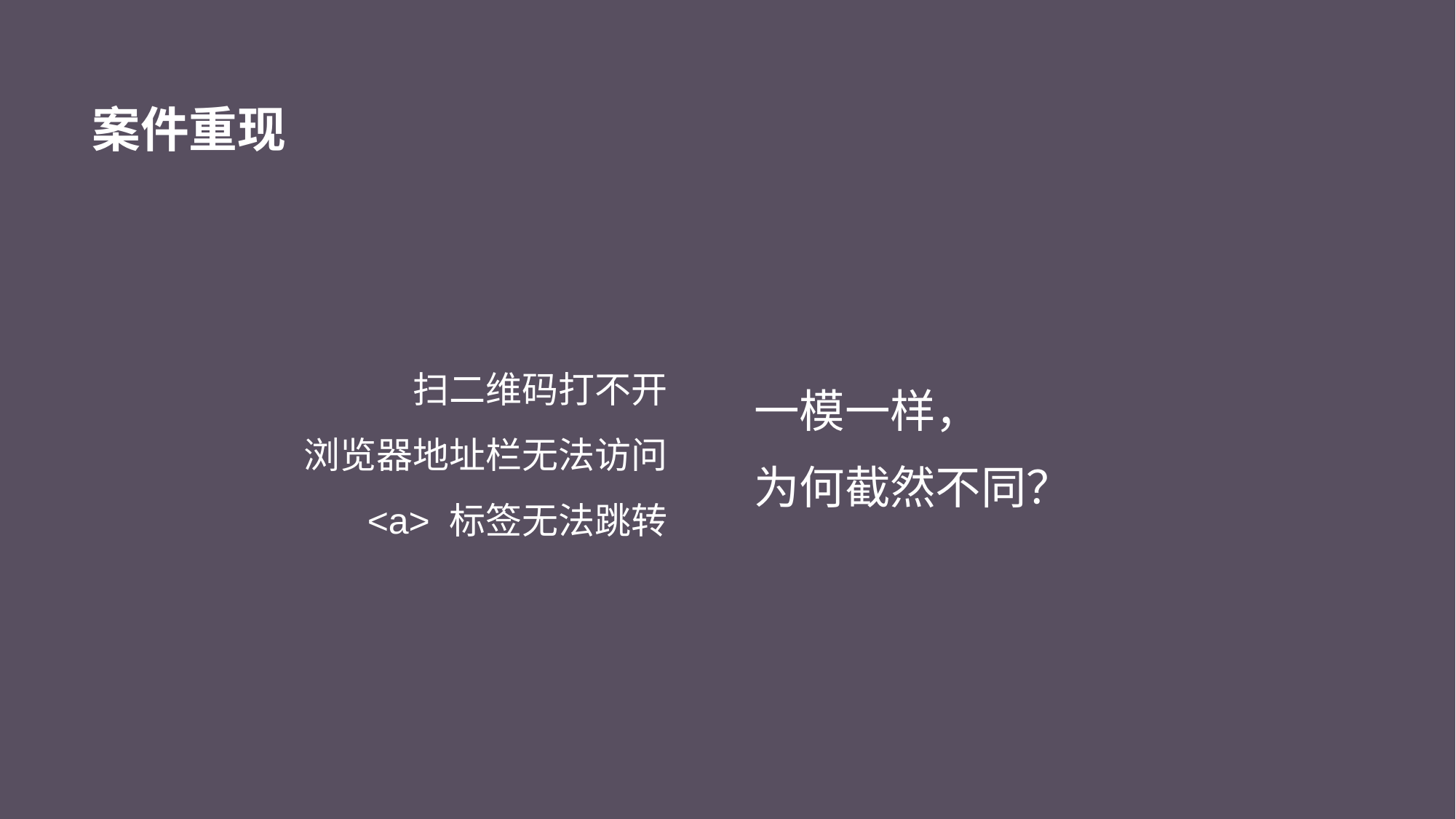

# 案件重现
扫二维码打不开
浏览器地址栏无法访问
<a> 标签无法跳转
一模一样，
为何截然不同？